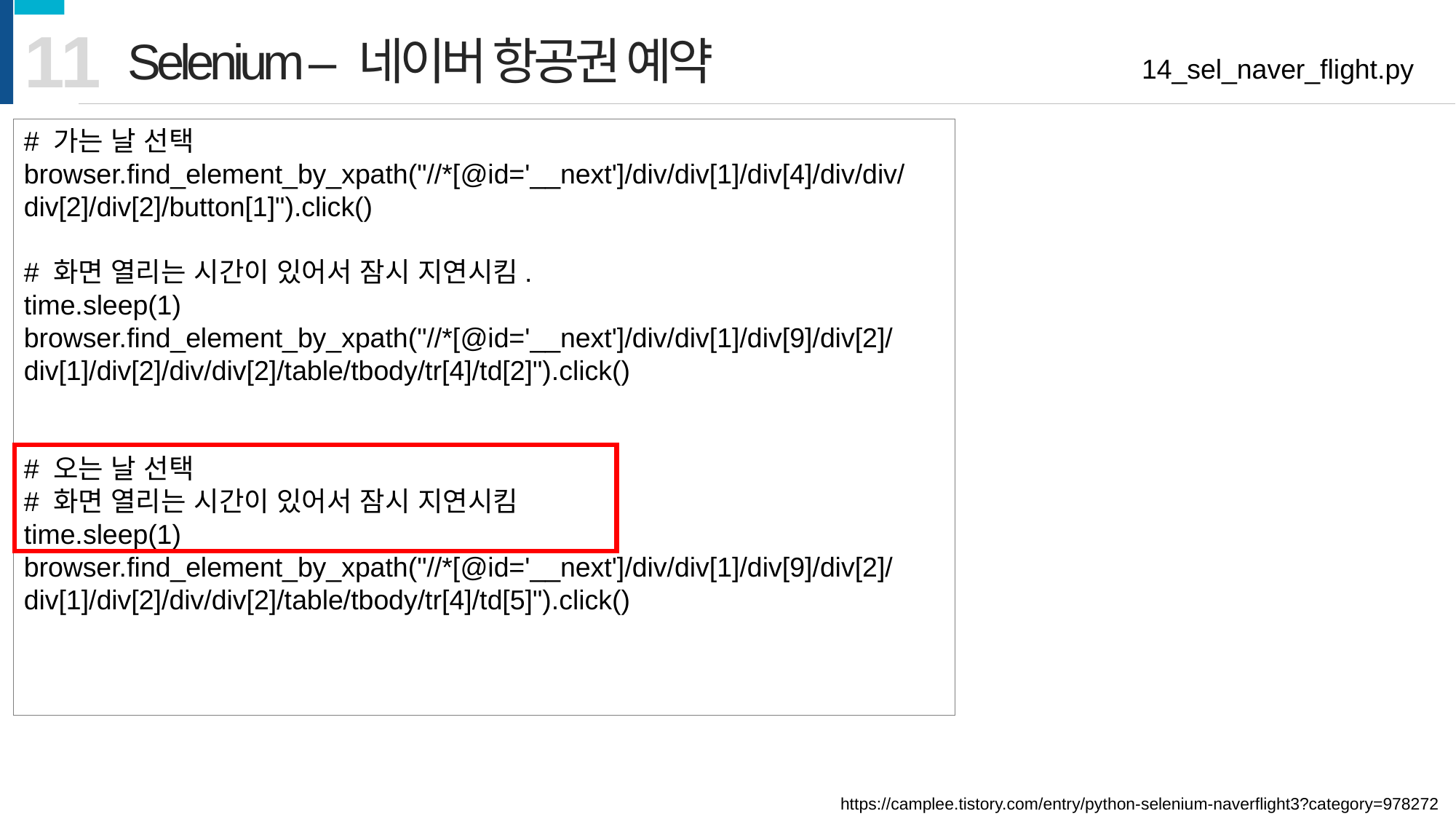

11
Selenium – 네이버 항공권 예약
14_sel_naver_flight.py
# 가는 날 선택
browser.find_element_by_xpath("//*[@id='__next']/div/div[1]/div[4]/div/div/div[2]/div[2]/button[1]").click()

# 화면 열리는 시간이 있어서 잠시 지연시킴.
time.sleep(1)
browser.find_element_by_xpath("//*[@id='__next']/div/div[1]/div[9]/div[2]/div[1]/div[2]/div/div[2]/table/tbody/tr[4]/td[2]").click()

# 오는 날 선택
# 화면 열리는 시간이 있어서 잠시 지연시킴
time.sleep(1)
browser.find_element_by_xpath("//*[@id='__next']/div/div[1]/div[9]/div[2]/div[1]/div[2]/div/div[2]/table/tbody/tr[4]/td[5]").click()

https://camplee.tistory.com/entry/python-selenium-naverflight3?category=978272